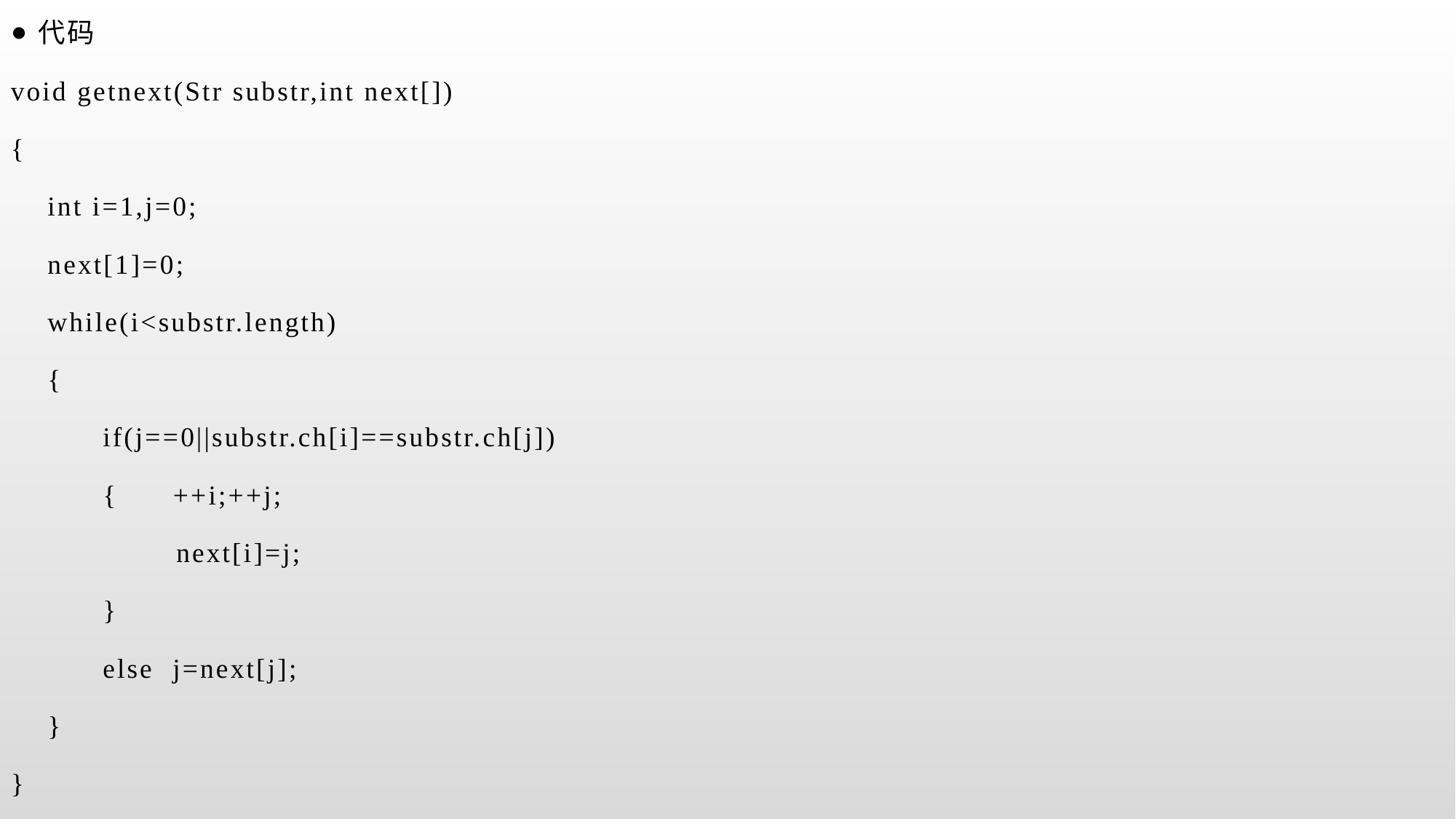

代码
void getnext(Str substr,int next[])
{
    int i=1,j=0;
    next[1]=0;
    while(i<substr.length)
    {
          if(j==0||substr.ch[i]==substr.ch[j])
          {      ++i;++j;
                  next[i]=j;
          }
          else  j=next[j];
    }
}